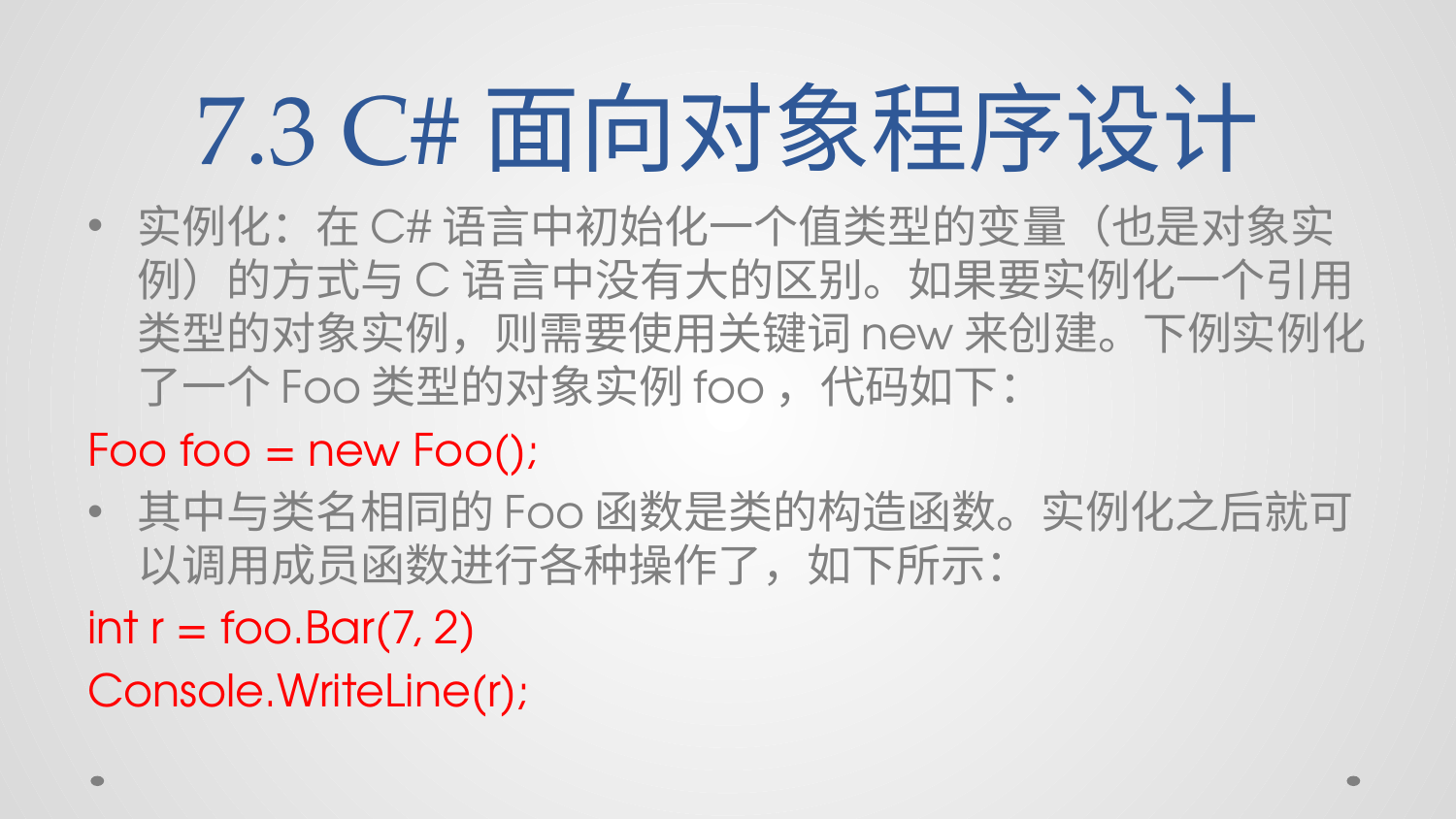

# 7.3 C#面向对象程序设计
实例化：在C#语言中初始化一个值类型的变量（也是对象实例）的方式与C语言中没有大的区别。如果要实例化一个引用类型的对象实例，则需要使用关键词new来创建。下例实例化了一个Foo类型的对象实例foo，代码如下：
Foo foo = new Foo();
其中与类名相同的Foo函数是类的构造函数。实例化之后就可以调用成员函数进行各种操作了，如下所示：
int r = foo.Bar(7, 2)
Console.WriteLine(r);